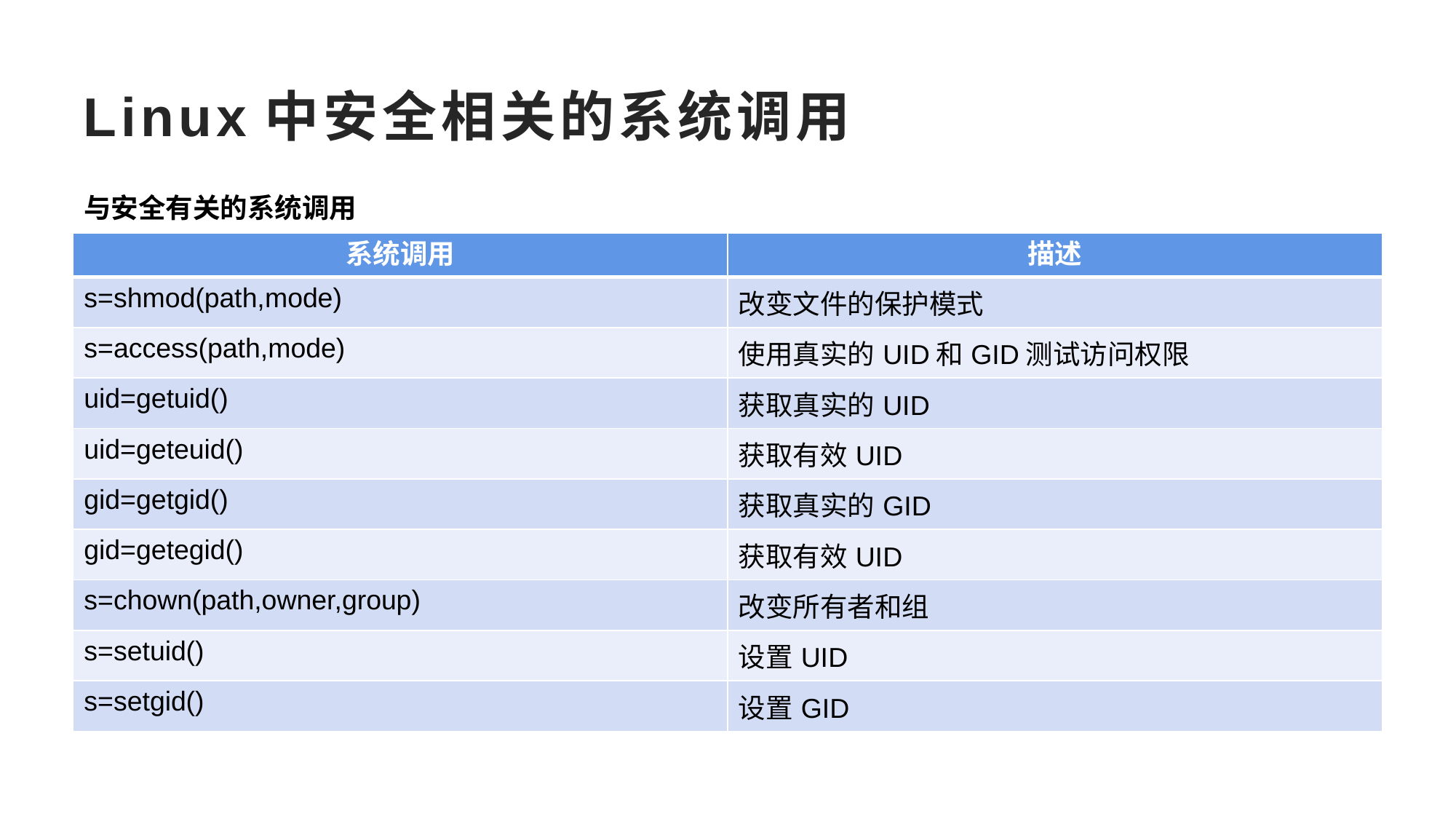

# Linux中安全相关的系统调用
| 与安全有关的系统调用 |
| --- |
| 系统调用 | 描述 |
| --- | --- |
| s=shmod(path,mode) | 改变文件的保护模式 |
| s=access(path,mode) | 使用真实的UID和GID测试访问权限 |
| uid=getuid() | 获取真实的UID |
| uid=geteuid() | 获取有效UID |
| gid=getgid() | 获取真实的GID |
| gid=getegid() | 获取有效UID |
| s=chown(path,owner,group) | 改变所有者和组 |
| s=setuid() | 设置UID |
| s=setgid() | 设置GID |